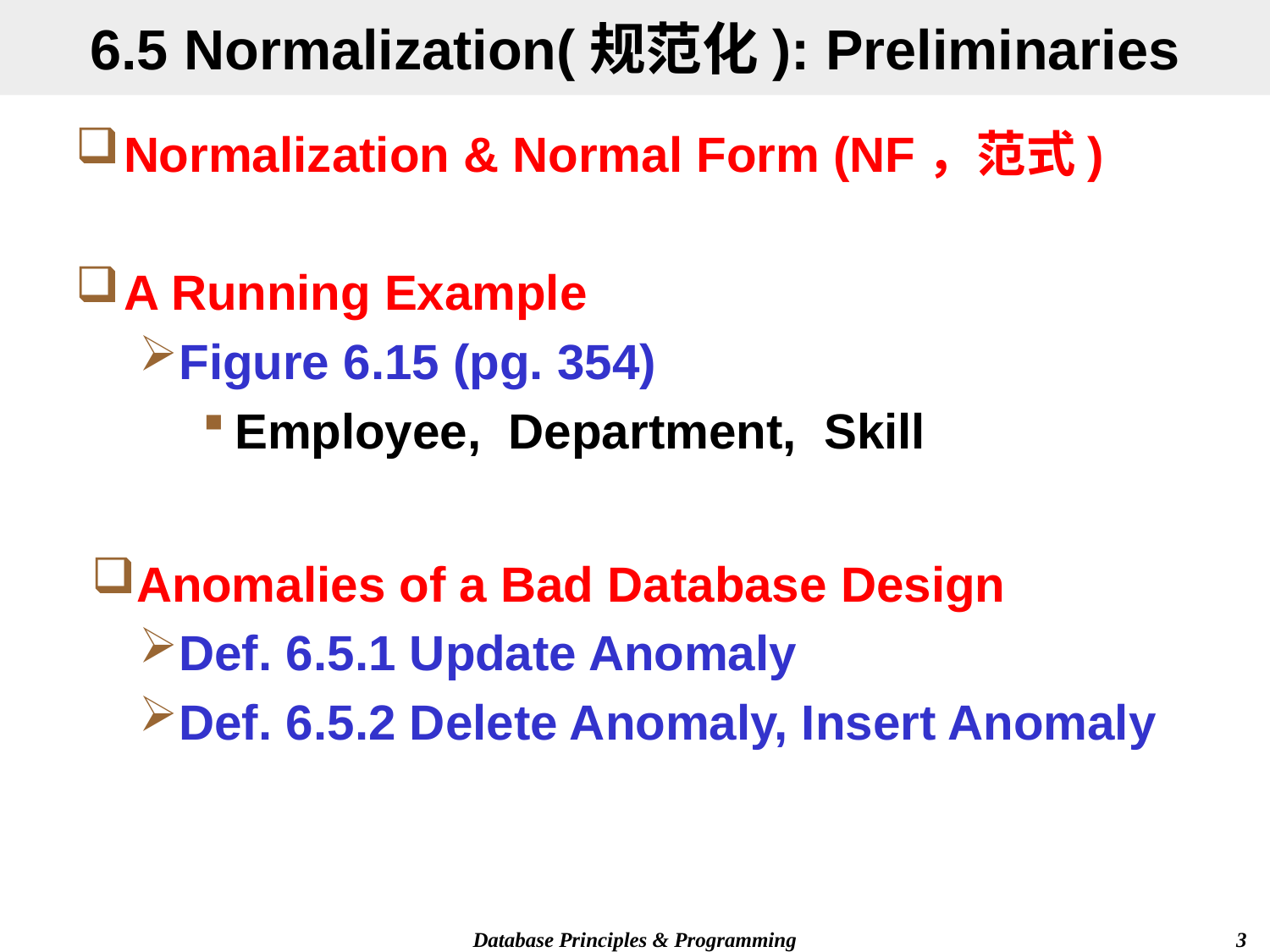

# 6.5 Normalization(规范化): Preliminaries
Normalization & Normal Form (NF，范式)

A Running Example
Figure 6.15 (pg. 354)
Employee,  Department,  Skill

Anomalies of a Bad Database Design
Def. 6.5.1 Update Anomaly
Def. 6.5.2 Delete Anomaly, Insert Anomaly

Database Principles & Programming
3